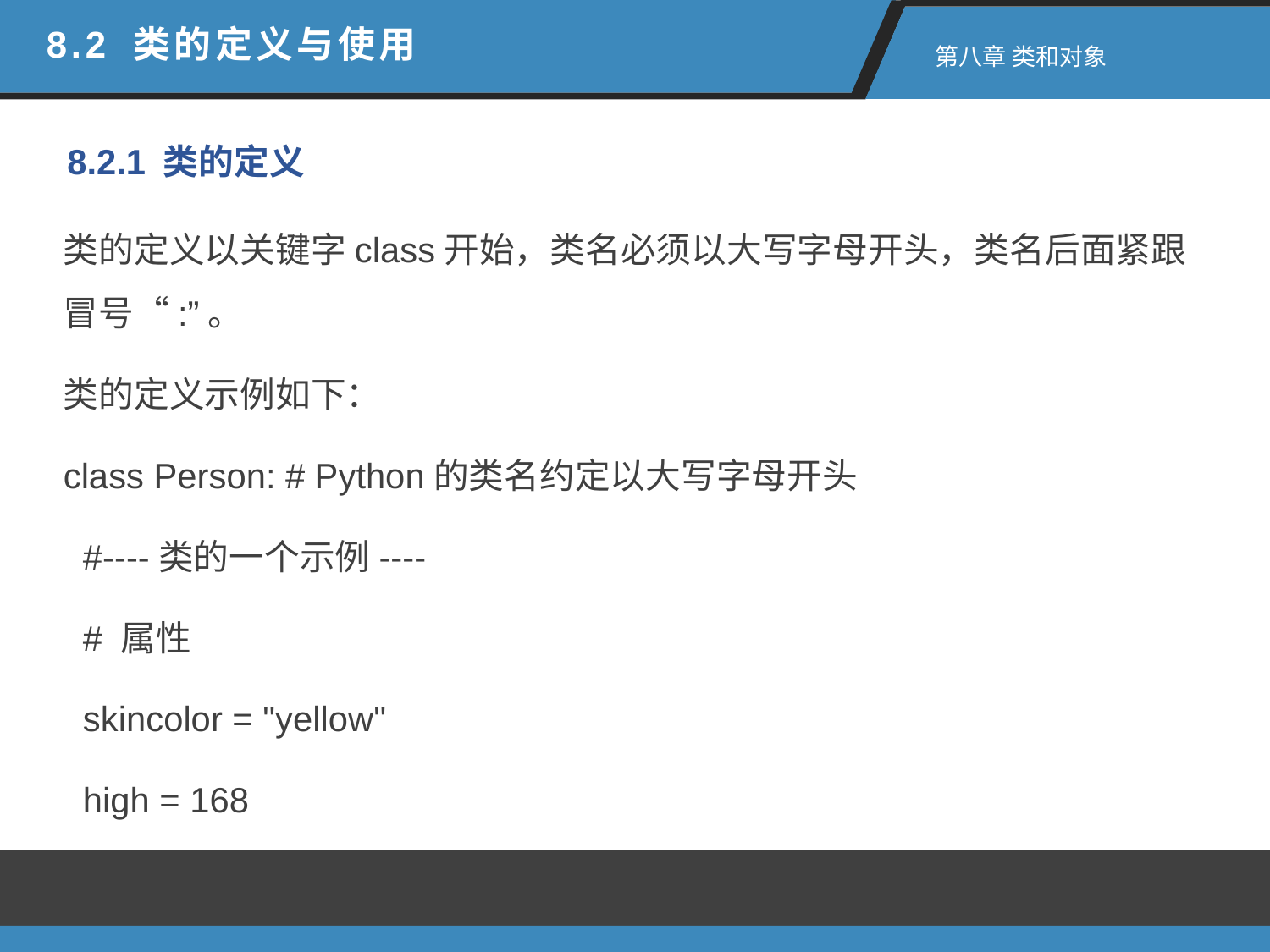

8.2 类的定义与使用
  第八章 类和对象
8.2.1 类的定义
类的定义以关键字class开始，类名必须以大写字母开头，类名后面紧跟冒号“:”。
类的定义示例如下：
class Person: # Python的类名约定以大写字母开头
  #----类的一个示例----
  # 属性
  skincolor = "yellow"
  high = 168